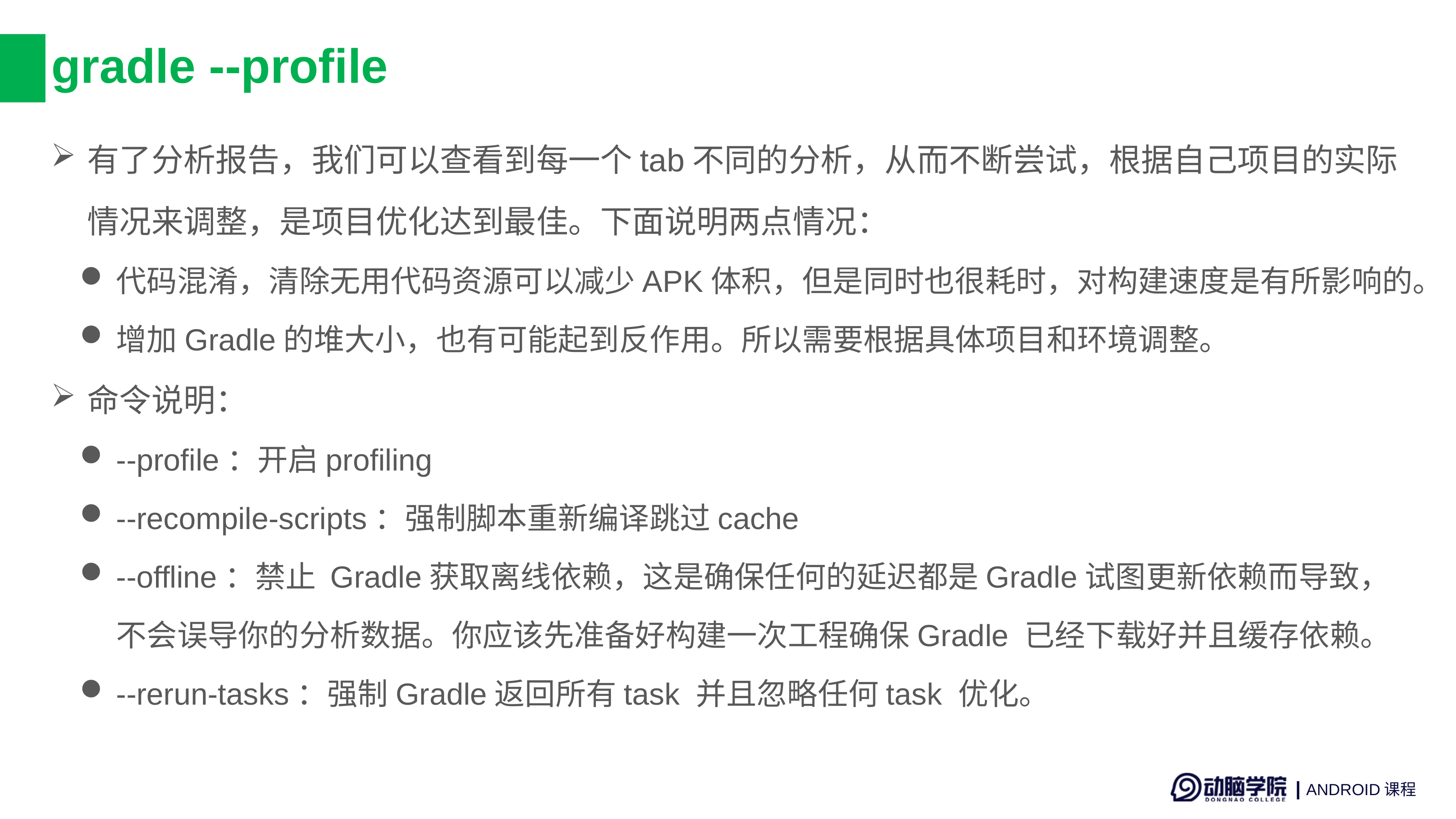

# gradle --profile
有了分析报告，我们可以查看到每一个tab不同的分析，从而不断尝试，根据自己项目的实际情况来调整，是项目优化达到最佳。下面说明两点情况：
代码混淆，清除无用代码资源可以减少APK体积，但是同时也很耗时，对构建速度是有所影响的。
增加Gradle的堆大小，也有可能起到反作用。所以需要根据具体项目和环境调整。
命令说明：
--profile：开启profiling
--recompile-scripts：强制脚本重新编译跳过cache
--offline：禁止 Gradle获取离线依赖，这是确保任何的延迟都是Gradle试图更新依赖而导致，不会误导你的分析数据。你应该先准备好构建一次工程确保Gradle 已经下载好并且缓存依赖。
--rerun-tasks：强制Gradle返回所有task 并且忽略任何task 优化。